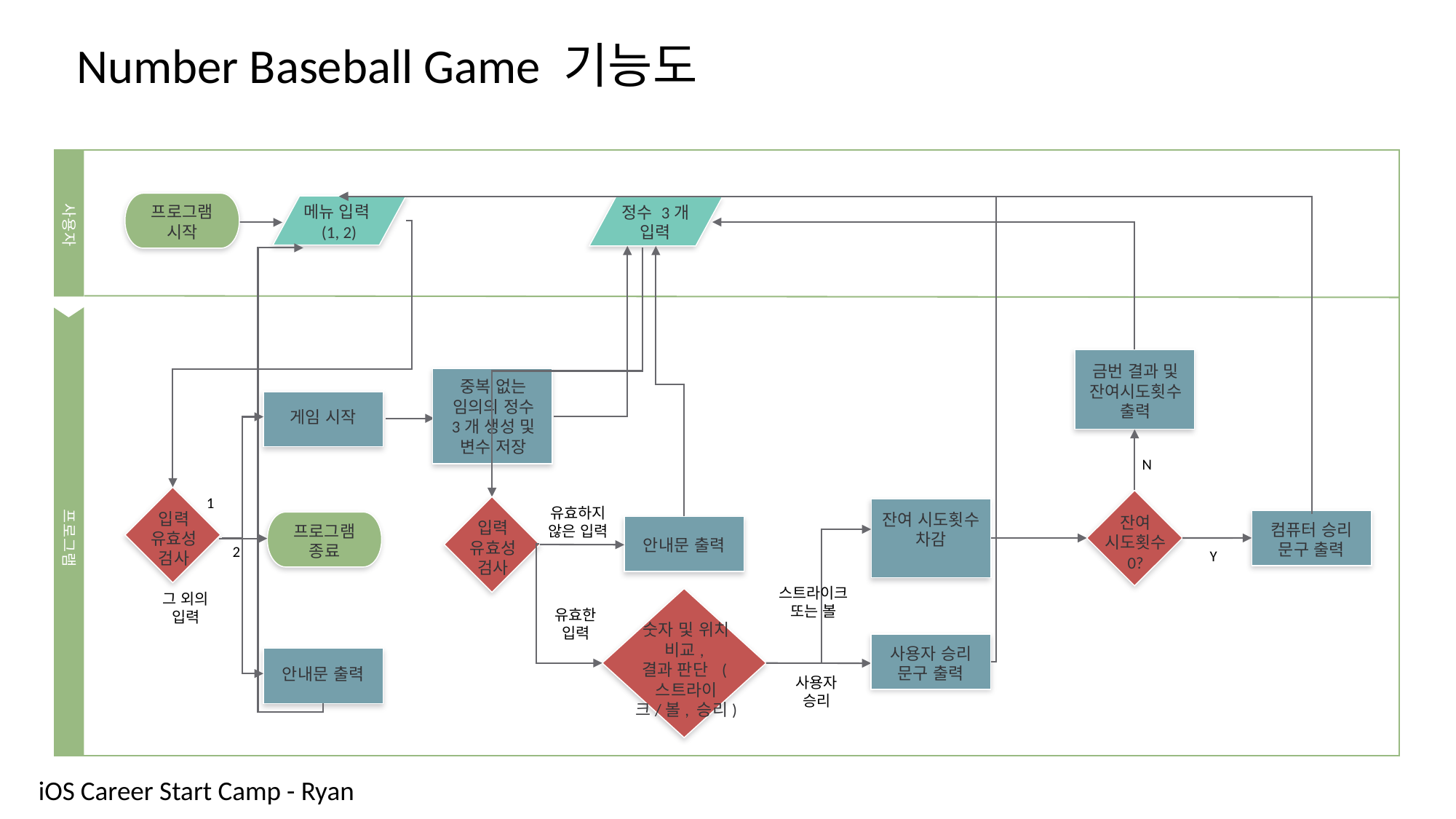

Number Baseball Game 기능도

프로그램 시작

메뉴 입력
(1, 2)
정수 3개 입력

사용자

금번 결과 및 잔여시도횟수 출력

중복 없는 임의의 정수 3개 생성 및 변수 저장

게임 시작

N

입력 유효성 검사
1

잔여 시도횟수 0?

입력 유효성 검사
유효하지 않은 입력

잔여 시도횟수 차감

컴퓨터 승리 문구 출력

프로그램 종료

안내문 출력
프로그램
2
Y
스트라이크 또는 볼
그 외의 입력

숫자 및 위치 비교,
결과 판단  (스트라이크/볼, 승리)
유효한 입력
Coffee Mug

사용자 승리 문구 출력

안내문 출력
사용자 승리
iOS Career Start Camp - Ryan